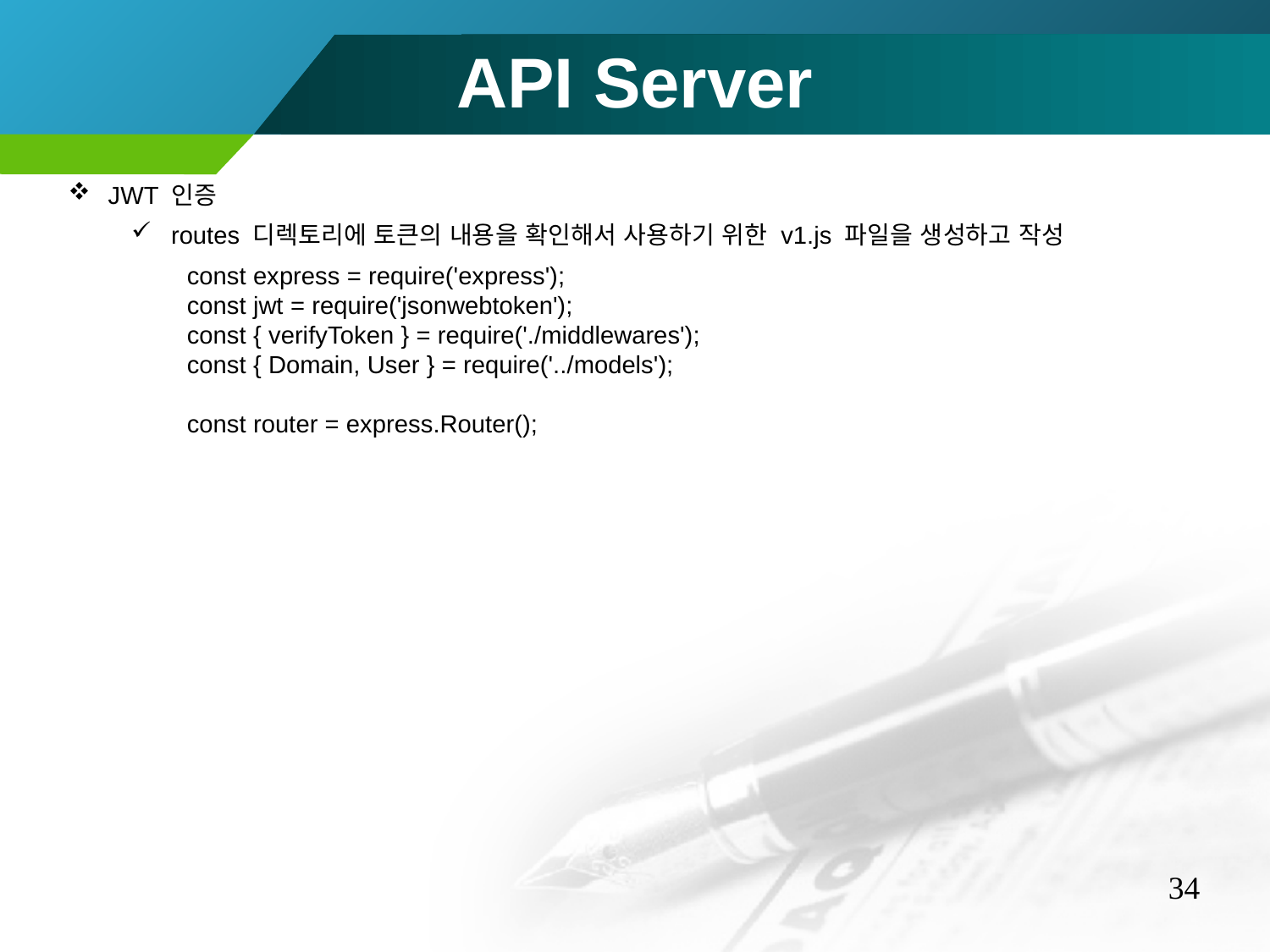

API Server
JWT 인증
routes 디렉토리에 토큰의 내용을 확인해서 사용하기 위한 v1.js 파일을 생성하고 작성
const express = require('express');
const jwt = require('jsonwebtoken');
const { verifyToken } = require('./middlewares');
const { Domain, User } = require('../models');

const router = express.Router();
34